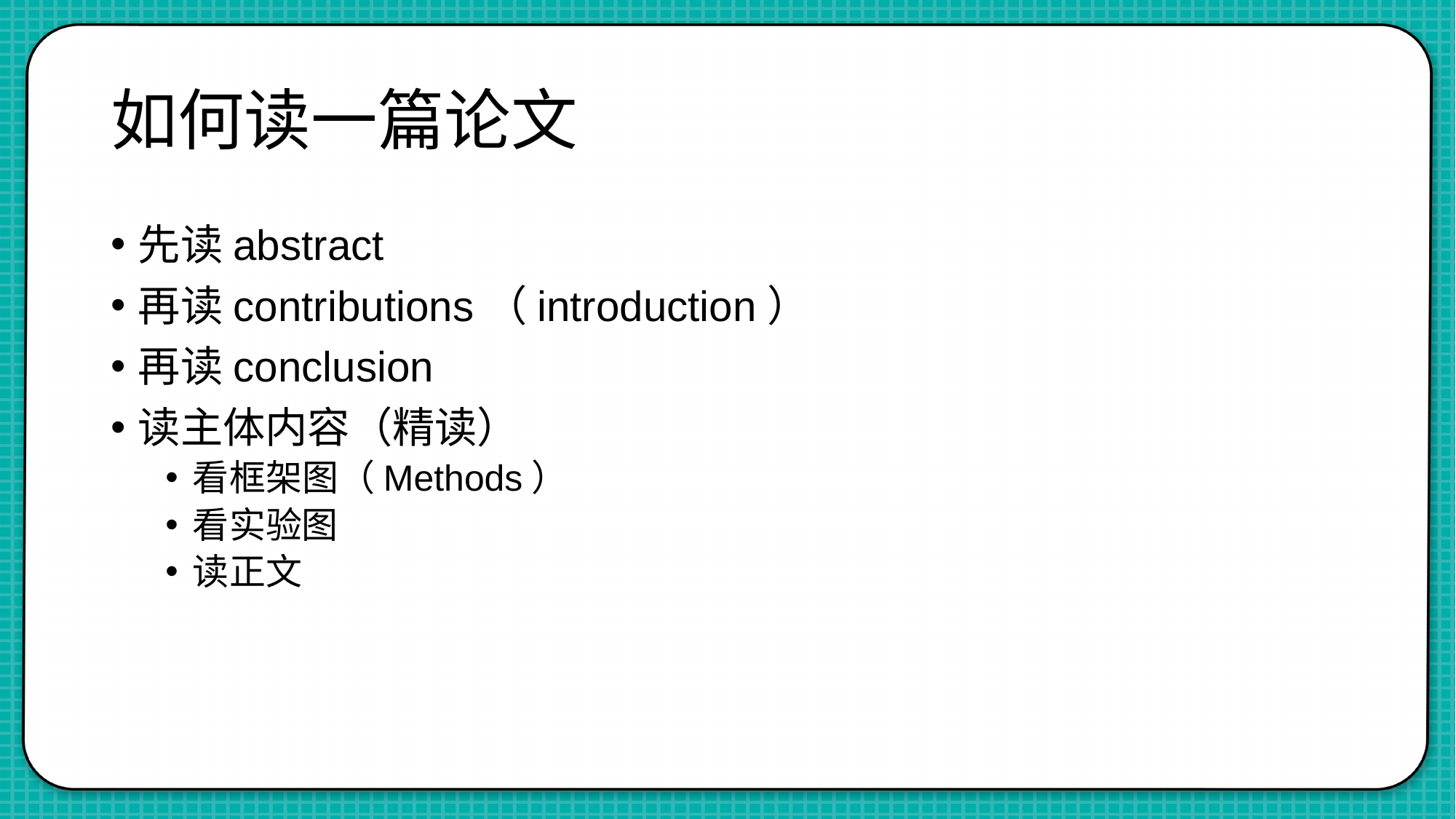

# 如何读一篇论文
先读abstract
再读contributions（introduction）
再读conclusion
读主体内容（精读）
看框架图（Methods）
看实验图
读正文